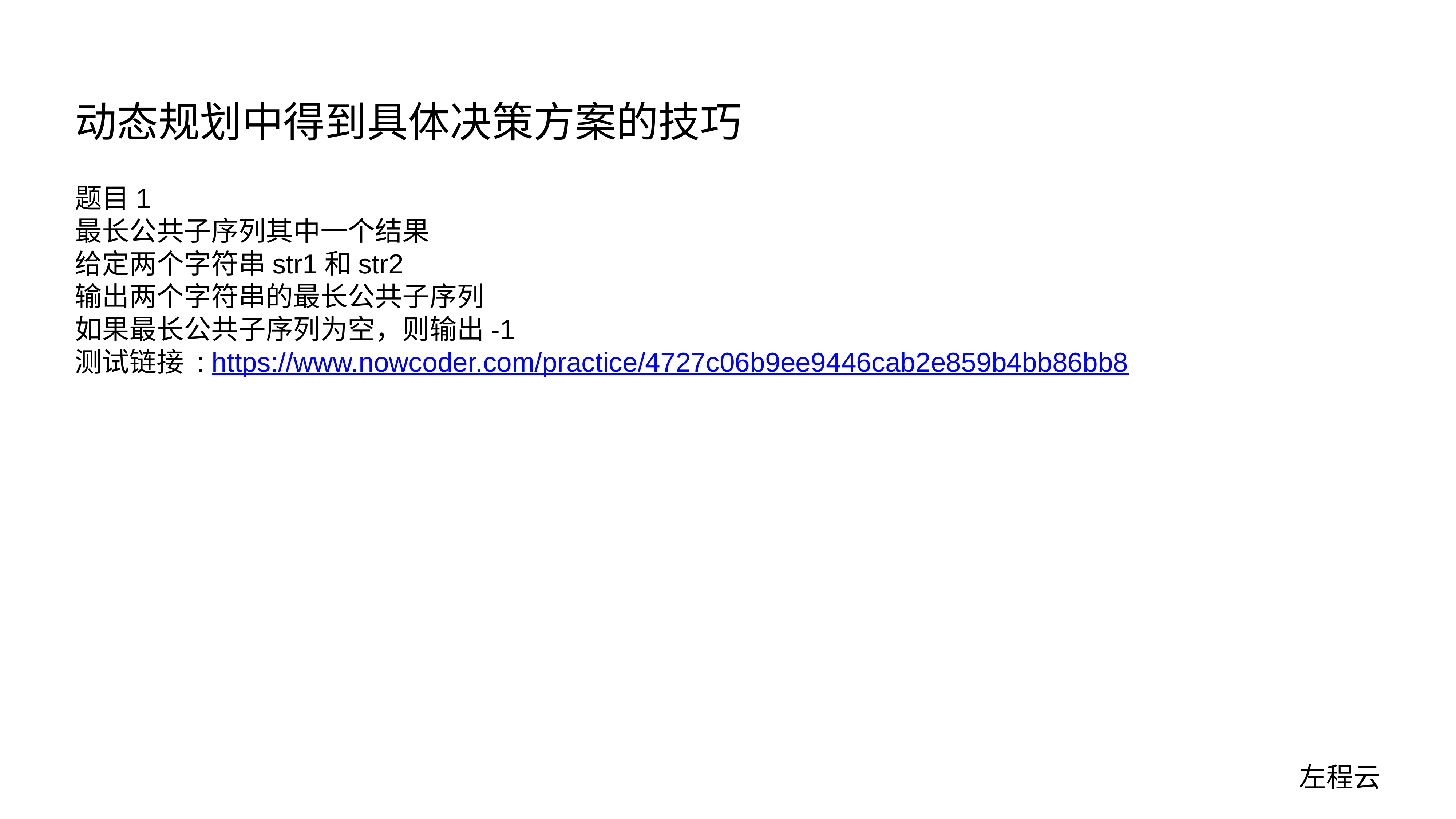

# 动态规划中得到具体决策方案的技巧
题目1
最长公共子序列其中一个结果
给定两个字符串str1和str2
输出两个字符串的最长公共子序列
如果最长公共子序列为空，则输出-1
测试链接 : https://www.nowcoder.com/practice/4727c06b9ee9446cab2e859b4bb86bb8
左程云